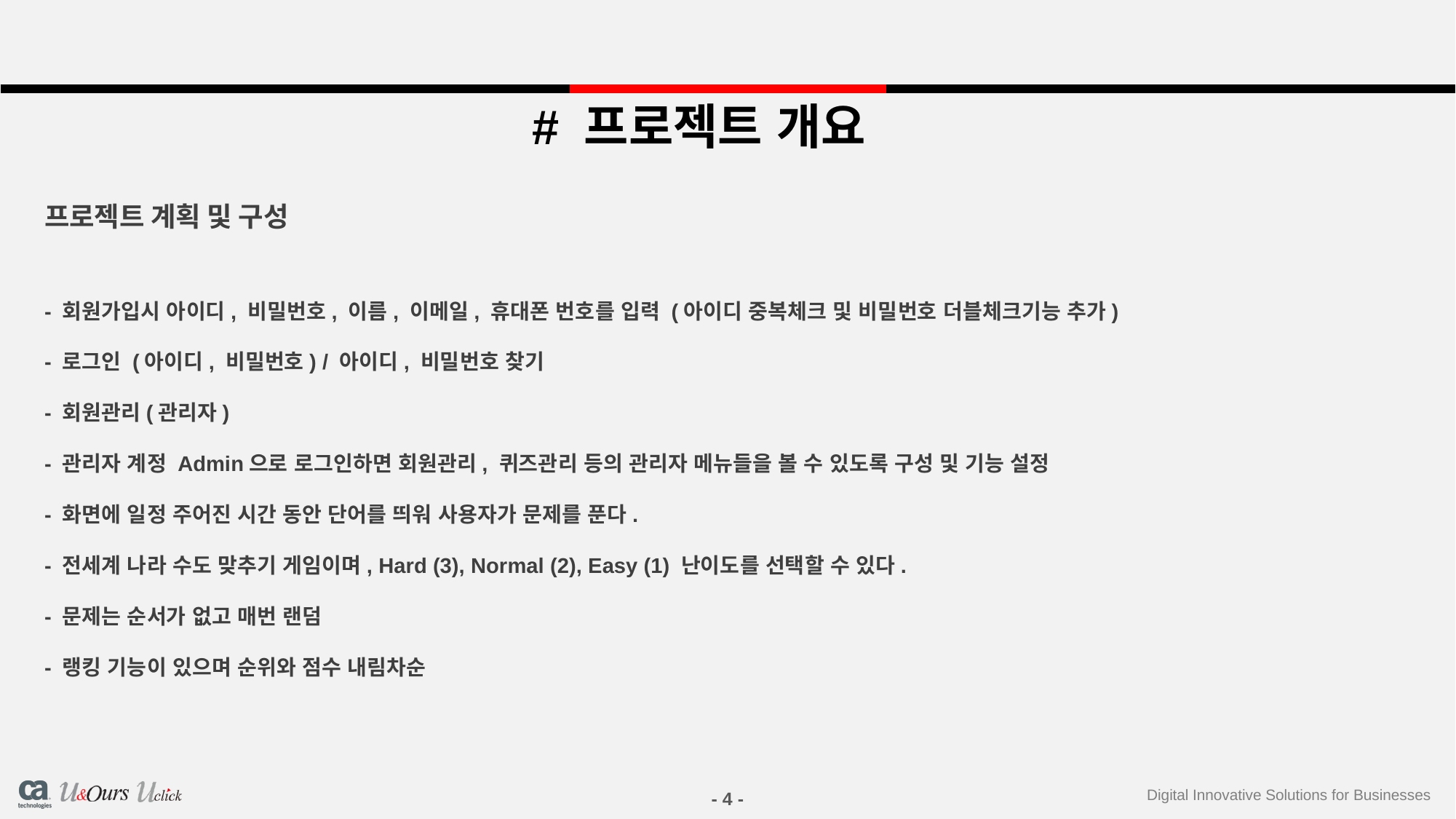

# 프로젝트 개요
프로젝트 계획 및 구성

- 회원가입시 아이디, 비밀번호, 이름, 이메일, 휴대폰 번호를 입력 (아이디 중복체크 및 비밀번호 더블체크기능 추가)

- 로그인 (아이디, 비밀번호) / 아이디, 비밀번호 찾기

- 회원관리(관리자)

- 관리자 계정 Admin으로 로그인하면 회원관리, 퀴즈관리 등의 관리자 메뉴들을 볼 수 있도록 구성 및 기능 설정

- 화면에 일정 주어진 시간 동안 단어를 띄워 사용자가 문제를 푼다.

- 전세계 나라 수도 맞추기 게임이며, Hard (3), Normal (2), Easy (1) 난이도를 선택할 수 있다.

- 문제는 순서가 없고 매번 랜덤

- 랭킹 기능이 있으며 순위와 점수 내림차순